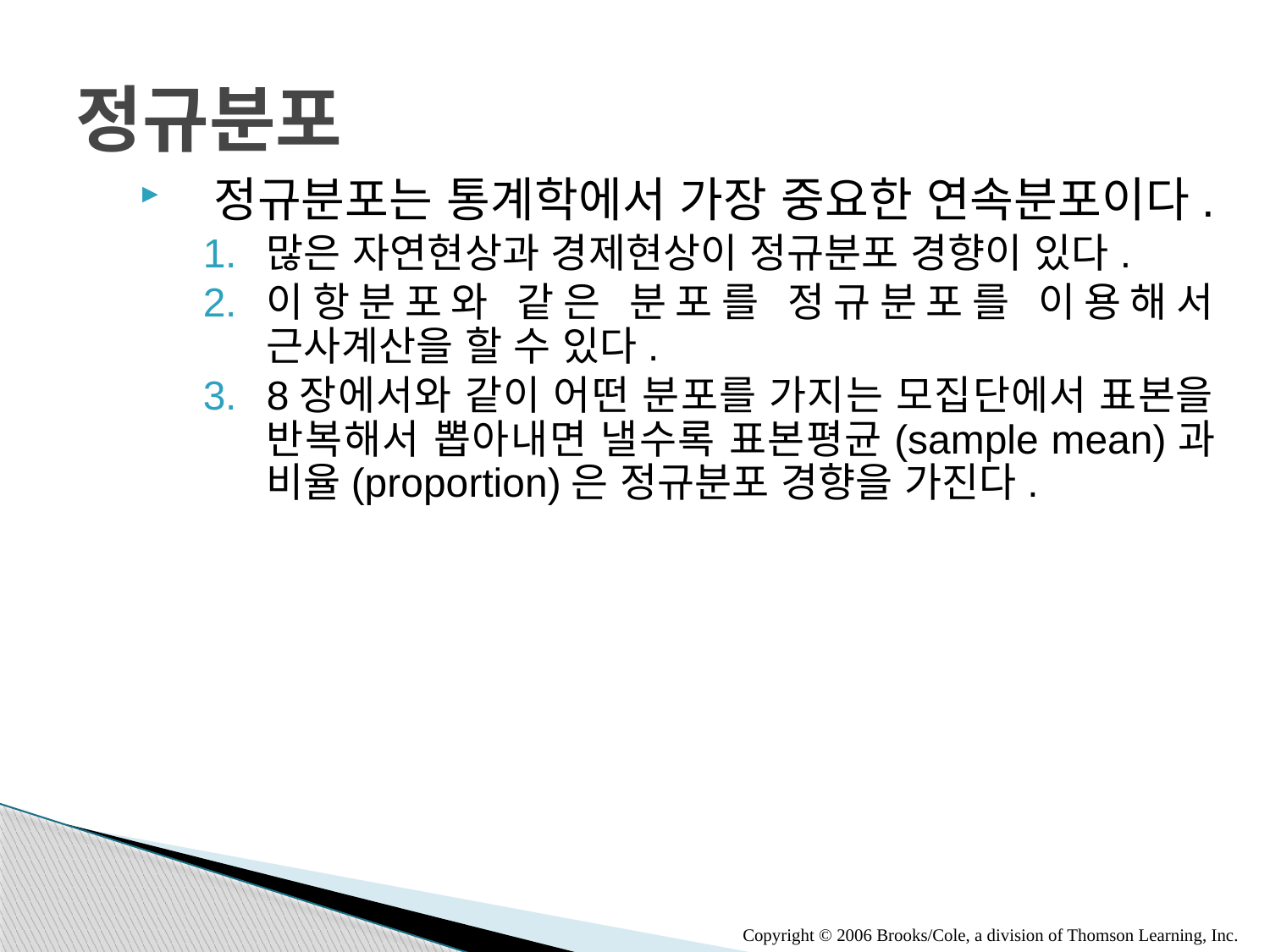

# 정규분포
정규분포는 통계학에서 가장 중요한 연속분포이다.
많은 자연현상과 경제현상이 정규분포 경향이 있다.
이항분포와 같은 분포를 정규분포를 이용해서 근사계산을 할 수 있다.
8장에서와 같이 어떤 분포를 가지는 모집단에서 표본을 반복해서 뽑아내면 낼수록 표본평균(sample mean)과 비율(proportion)은 정규분포 경향을 가진다.